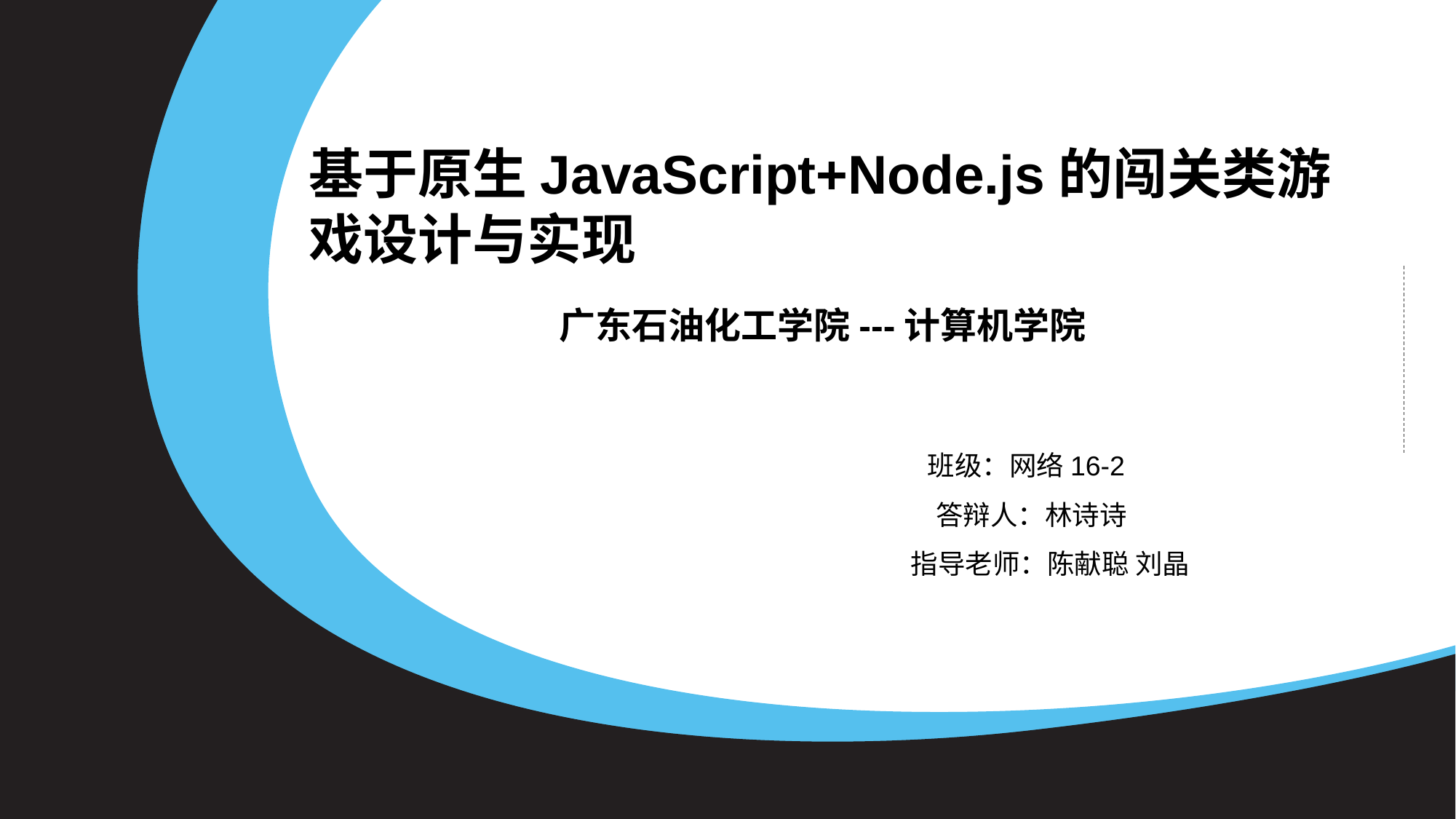

基于原生JavaScript+Node.js的闯关类游戏设计与实现
广东石油化工学院---计算机学院
班级：网络16-2
答辩人：林诗诗
   指导老师：陈献聪 刘晶